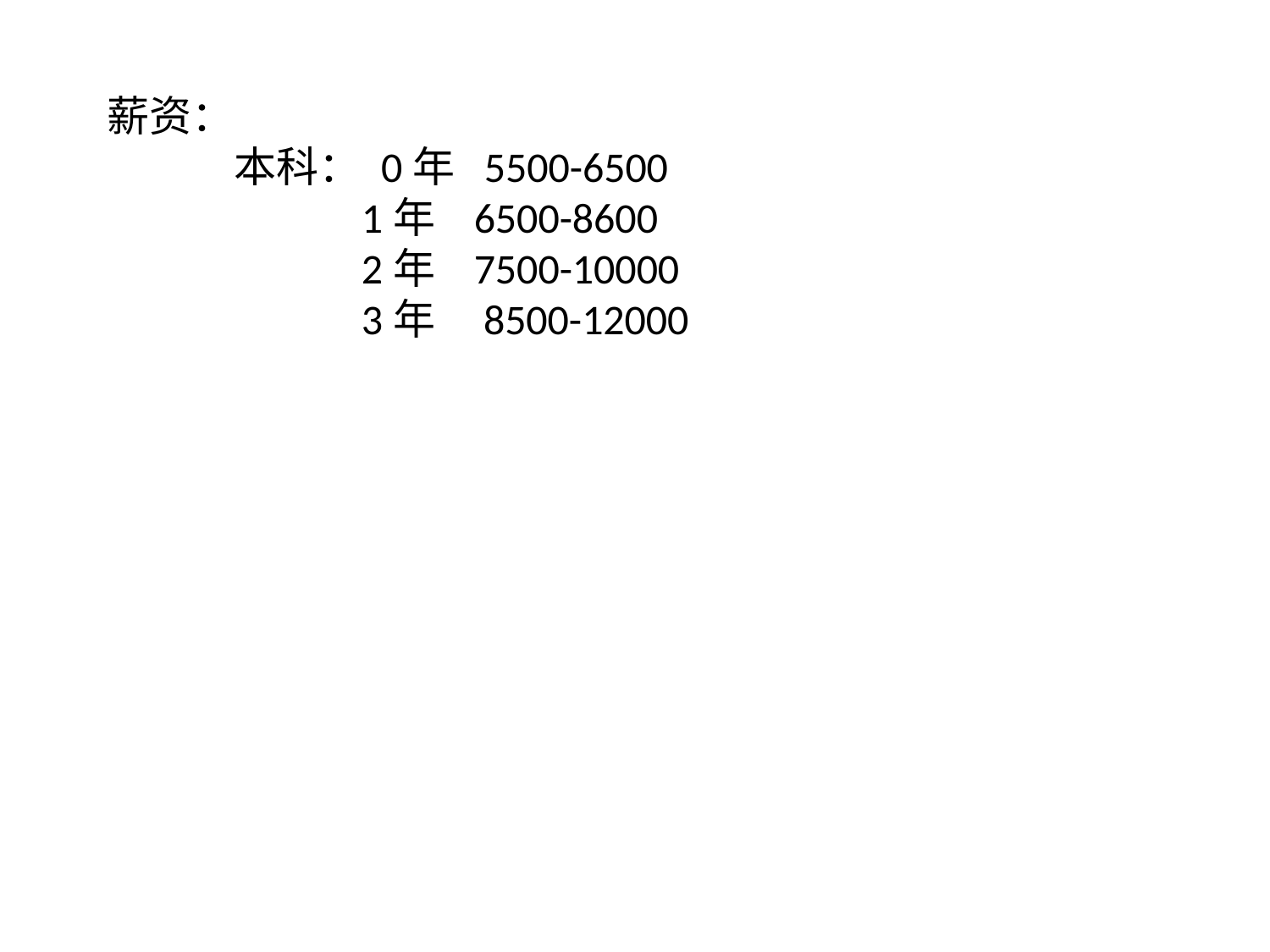

薪资：
	本科： 0年  5500-6500
		1年   6500-8600
		2年   7500-10000
		3年    8500-12000